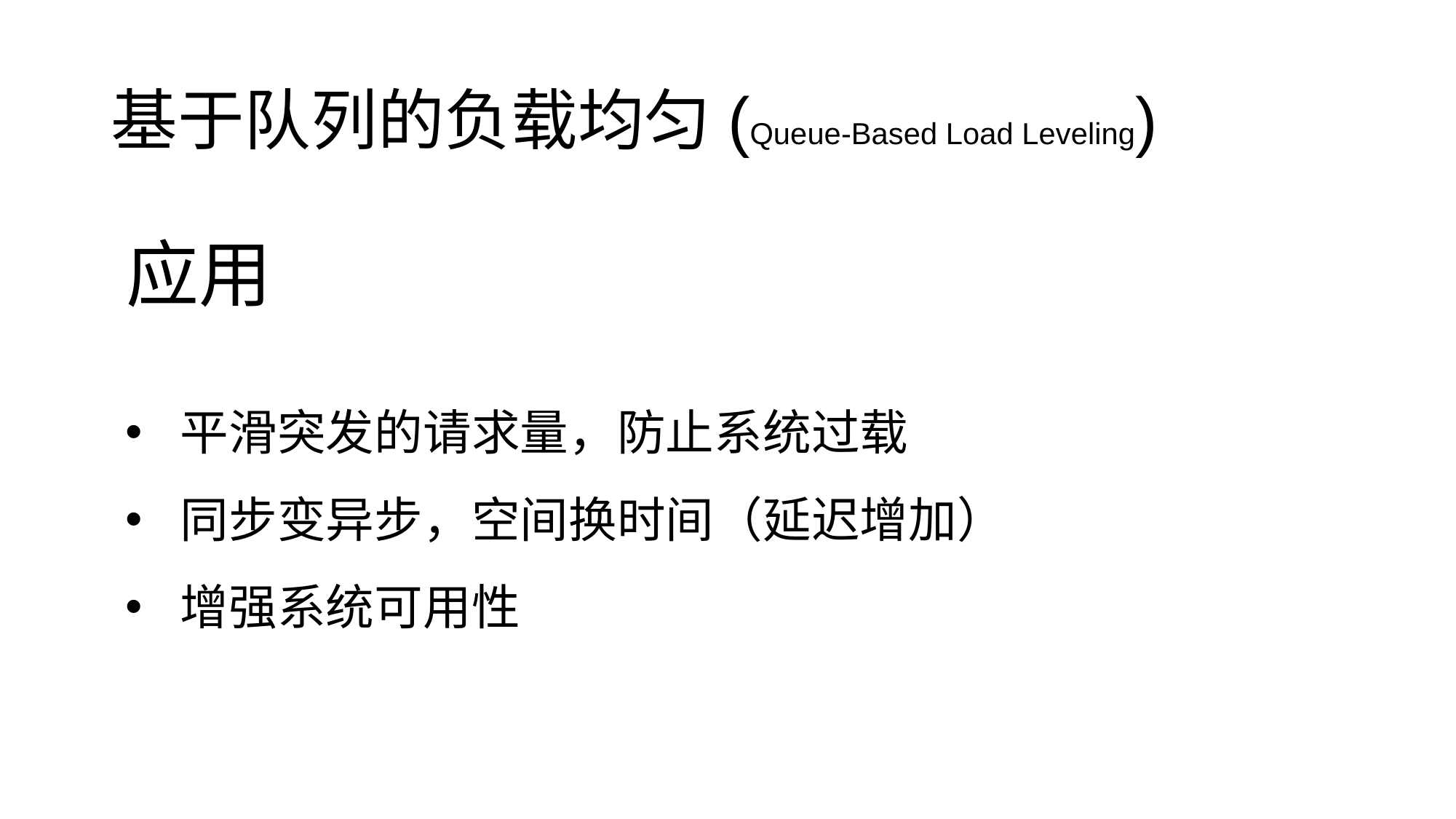

# 基于队列的负载均匀(Queue-Based Load Leveling)
应用
平滑突发的请求量，防止系统过载
同步变异步，空间换时间（延迟增加）
增强系统可用性